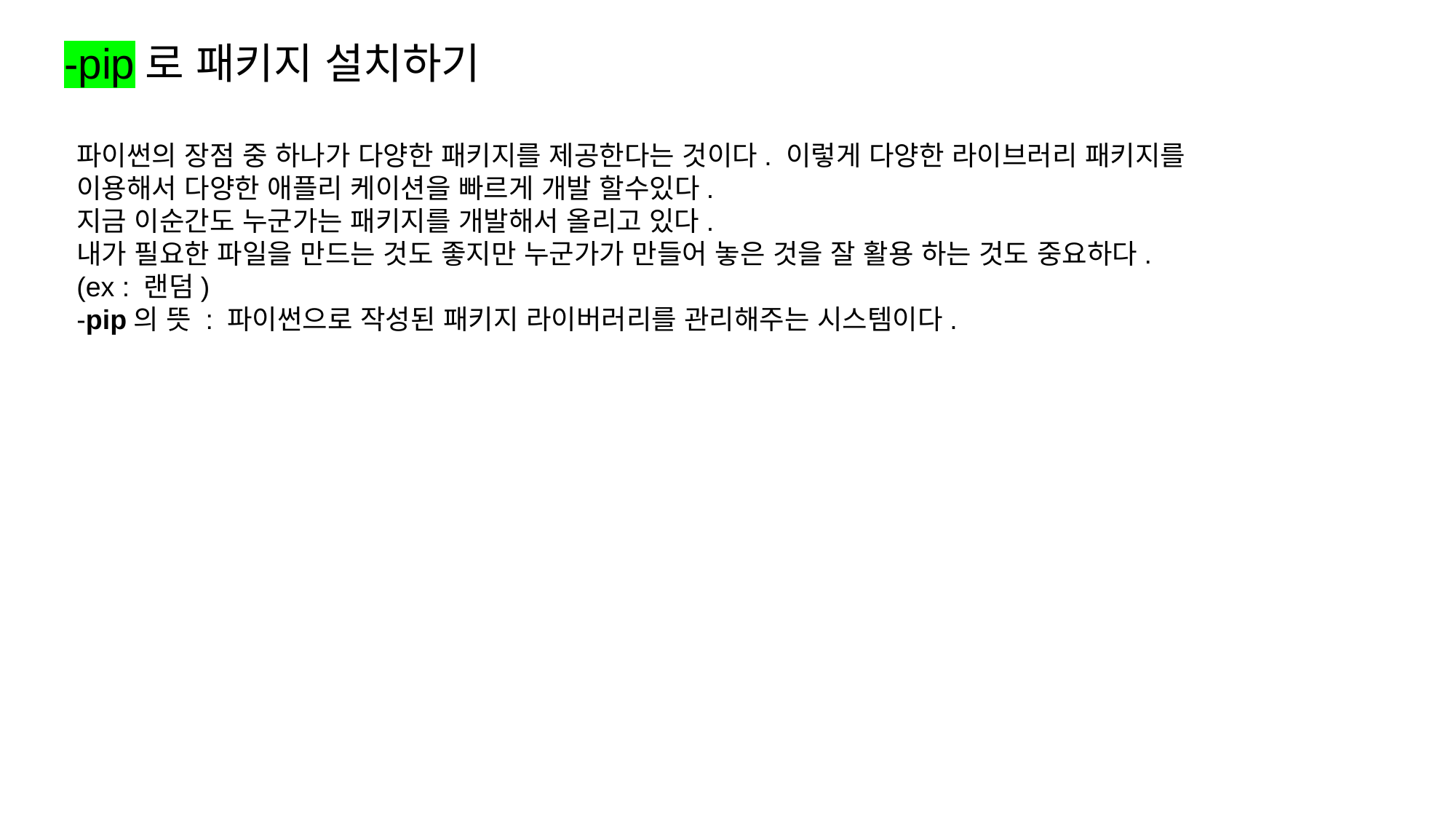

-pip로 패키지 설치하기
파이썬의 장점 중 하나가 다양한 패키지를 제공한다는 것이다. 이렇게 다양한 라이브러리 패키지를 이용해서 다양한 애플리 케이션을 빠르게 개발 할수있다.
지금 이순간도 누군가는 패키지를 개발해서 올리고 있다.
내가 필요한 파일을 만드는 것도 좋지만 누군가가 만들어 놓은 것을 잘 활용 하는 것도 중요하다.(ex : 랜덤)
-pip의 뜻 : 파이썬으로 작성된 패키지 라이버러리를 관리해주는 시스템이다.